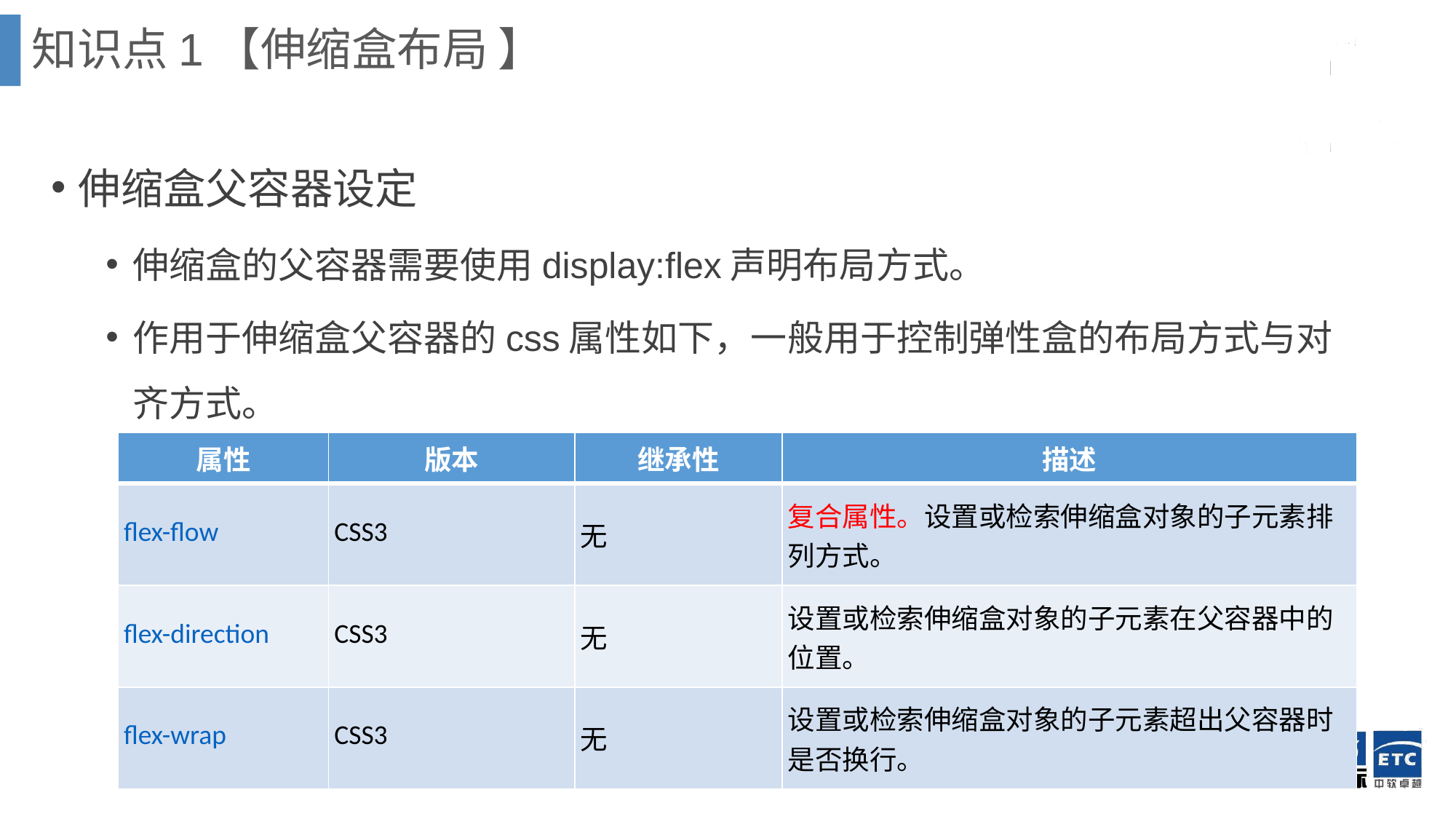

知识点1【伸缩盒布局 】
伸缩盒父容器设定
伸缩盒的父容器需要使用display:flex声明布局方式。
作用于伸缩盒父容器的css属性如下，一般用于控制弹性盒的布局方式与对齐方式。

| 属性 | 版本 | 继承性 | 描述 |
| --- | --- | --- | --- |
| flex-flow | CSS3 | 无 | 复合属性。设置或检索伸缩盒对象的子元素排列方式。 |
| flex-direction | CSS3 | 无 | 设置或检索伸缩盒对象的子元素在父容器中的位置。 |
| flex-wrap | CSS3 | 无 | 设置或检索伸缩盒对象的子元素超出父容器时是否换行。 |